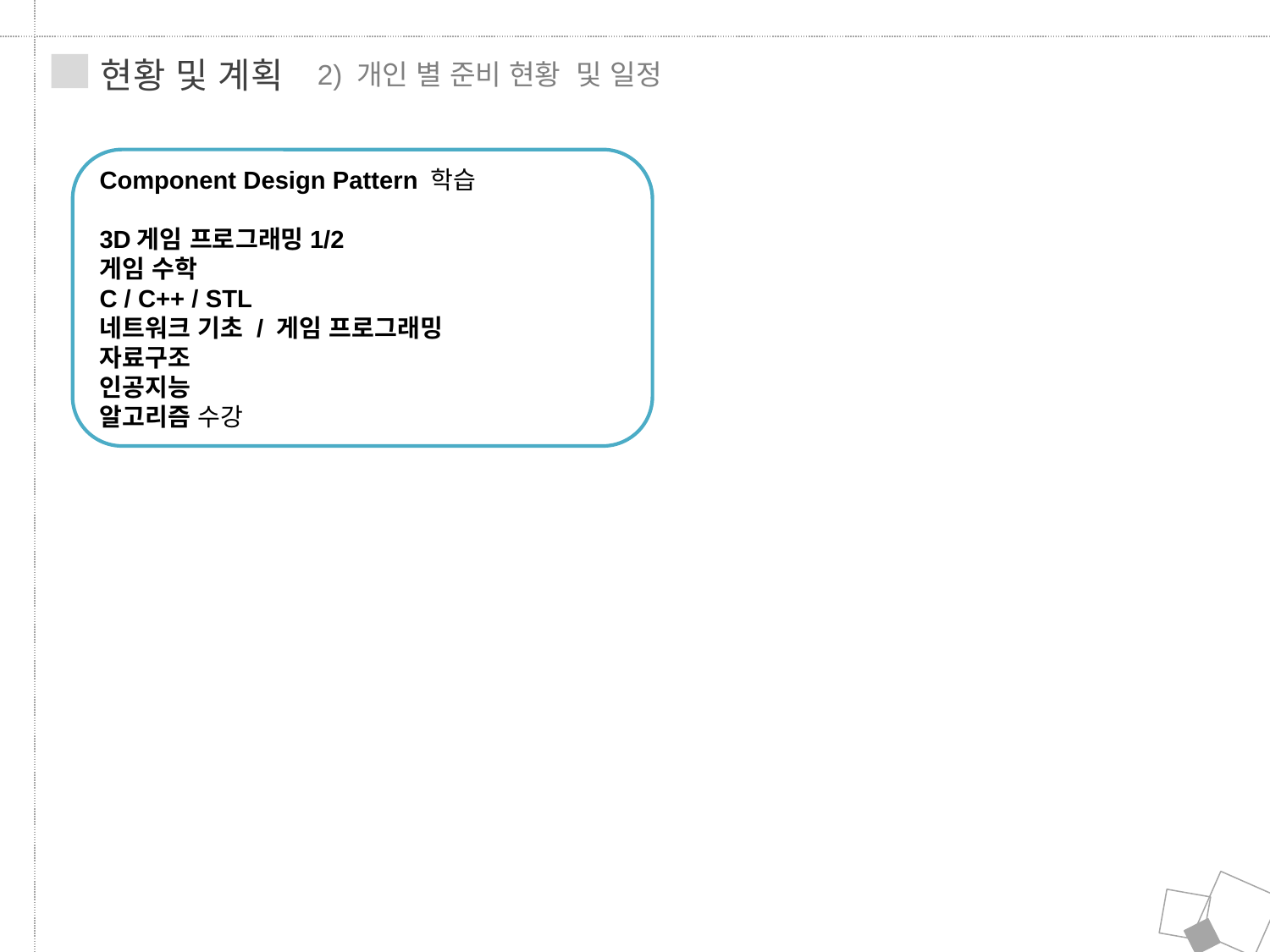

현황 및 계획
2) 개인 별 준비 현황  및 일정

Component Design Pattern 학습

3D게임 프로그래밍1/2
게임 수학
C / C++ / STL
네트워크 기초 / 게임 프로그래밍
자료구조
인공지능
알고리즘 수강